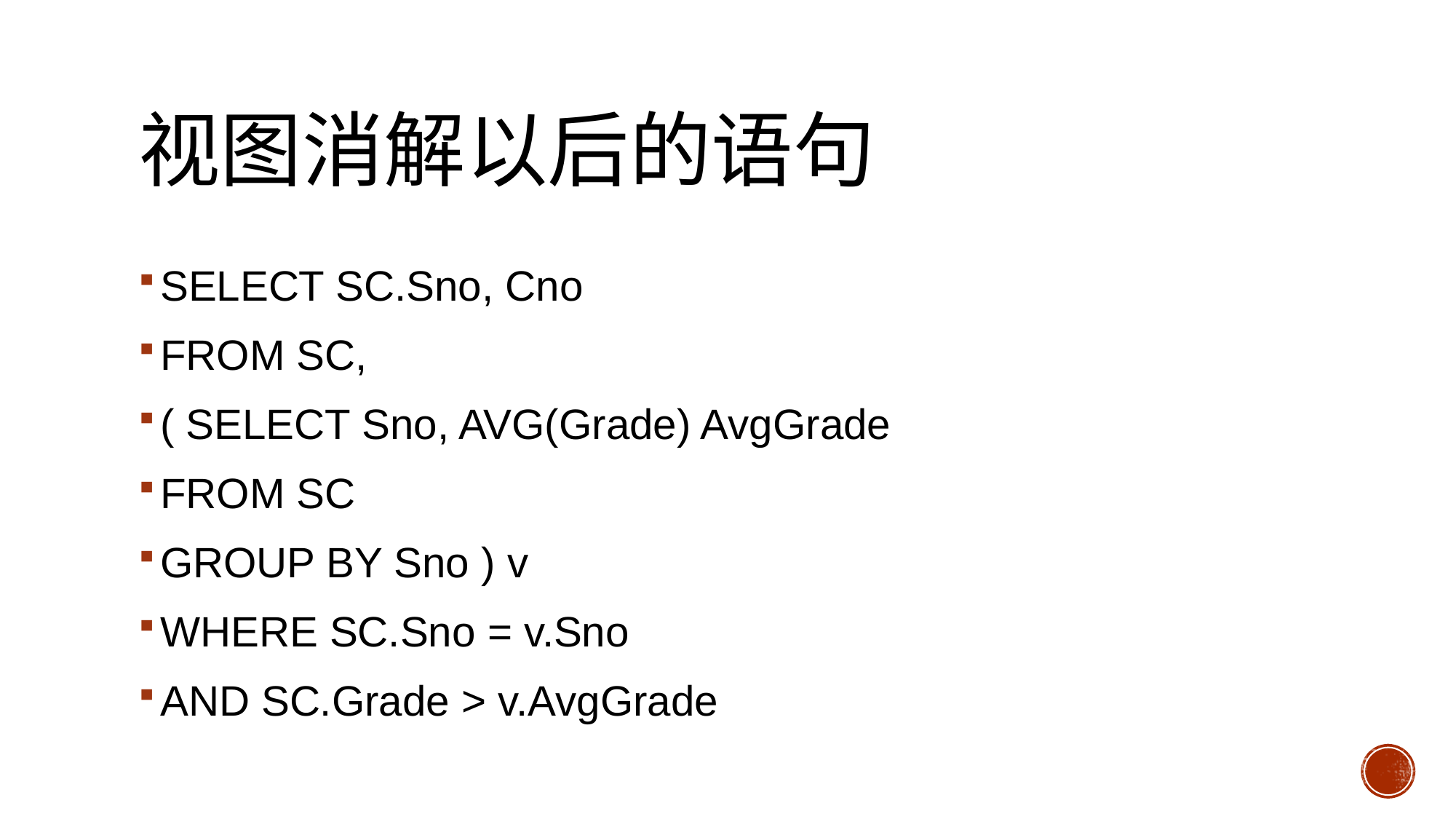

# 视图消解以后的语句
SELECT SC.Sno, Cno
FROM SC,
( SELECT Sno, AVG(Grade) AvgGrade
FROM SC
GROUP BY Sno ) v
WHERE SC.Sno = v.Sno
AND SC.Grade > v.AvgGrade
41